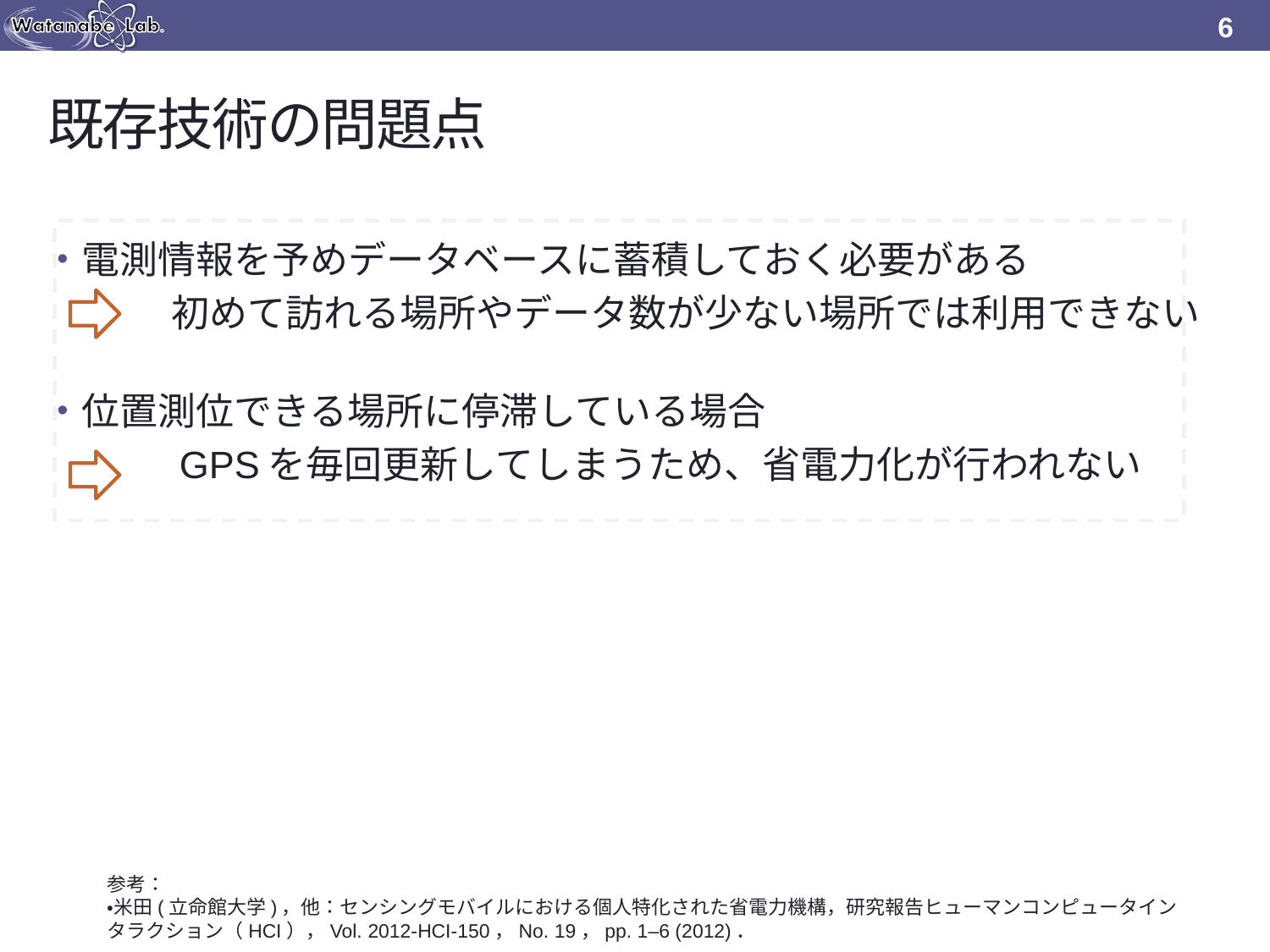

6
# 既存技術の問題点

電測情報を予めデータベースに蓄積しておく必要がある
　　　初めて訪れる場所やデータ数が少ない場所では利用できない

位置測位できる場所に停滞している場合
　　　GPSを毎回更新してしまうため、省電力化が行われない

参考：
・米田(立命館大学)，他：センシングモバイルにおける個人特化された省電力機構，研究報告ヒューマンコンピュータインタラクション（HCI），Vol. 2012-HCI-150，No. 19，pp. 1–6 (2012)．